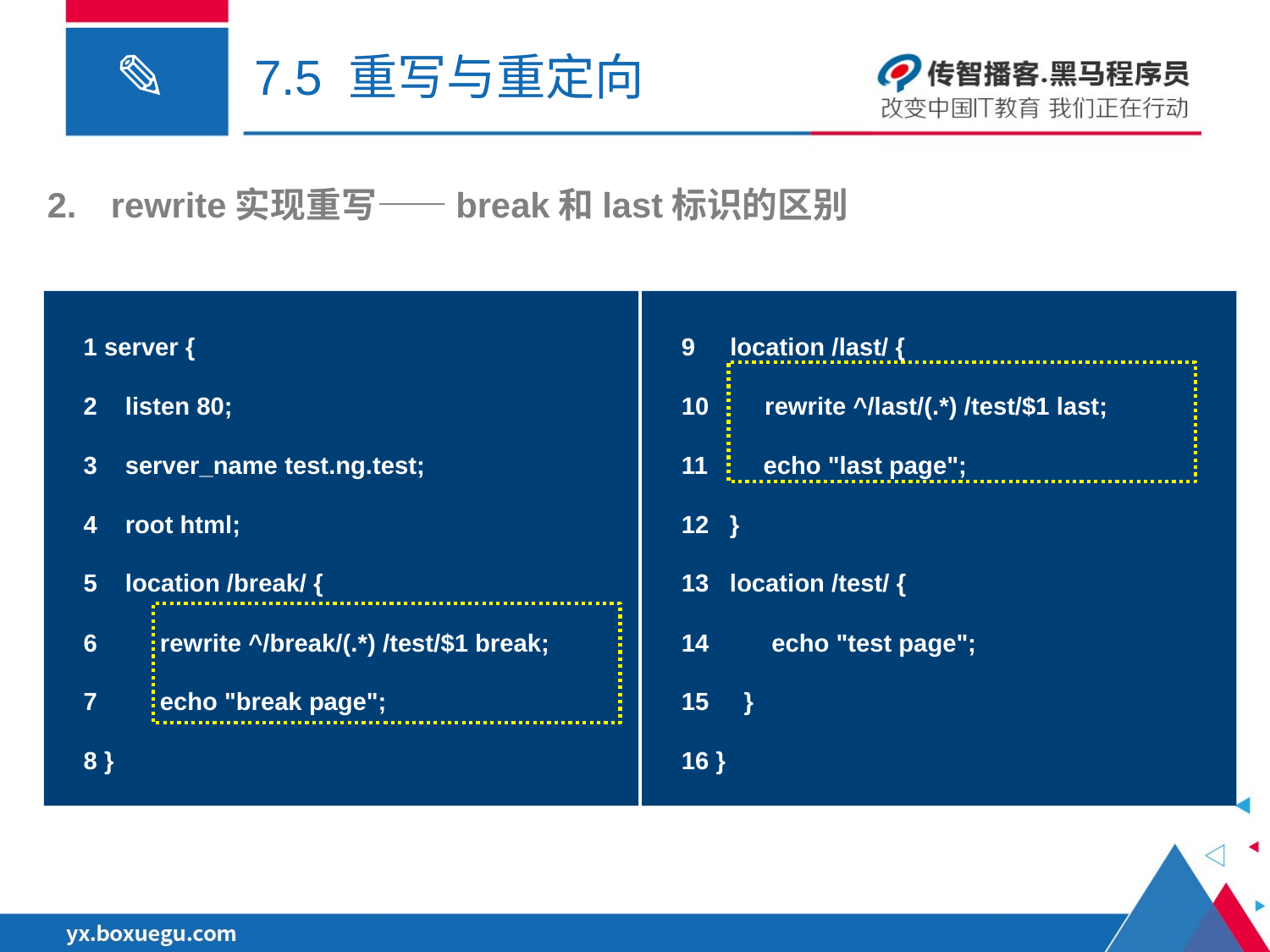

# 7.5 重写与重定向
rewrite实现重写——break和last标识的区别

 1 server {
 2    listen 80;
 3    server_name test.ng.test;
 4    root html;
 5    location /break/ {
 6         rewrite ^/break/(.*) /test/$1 break;
 7         echo "break page";
 8 }

 9     location /last/ {
 10        rewrite ^/last/(.*) /test/$1 last;
 11        echo "last page";
 12   }
 13   location /test/ {
 14         echo "test page";
 15     }
 16 }